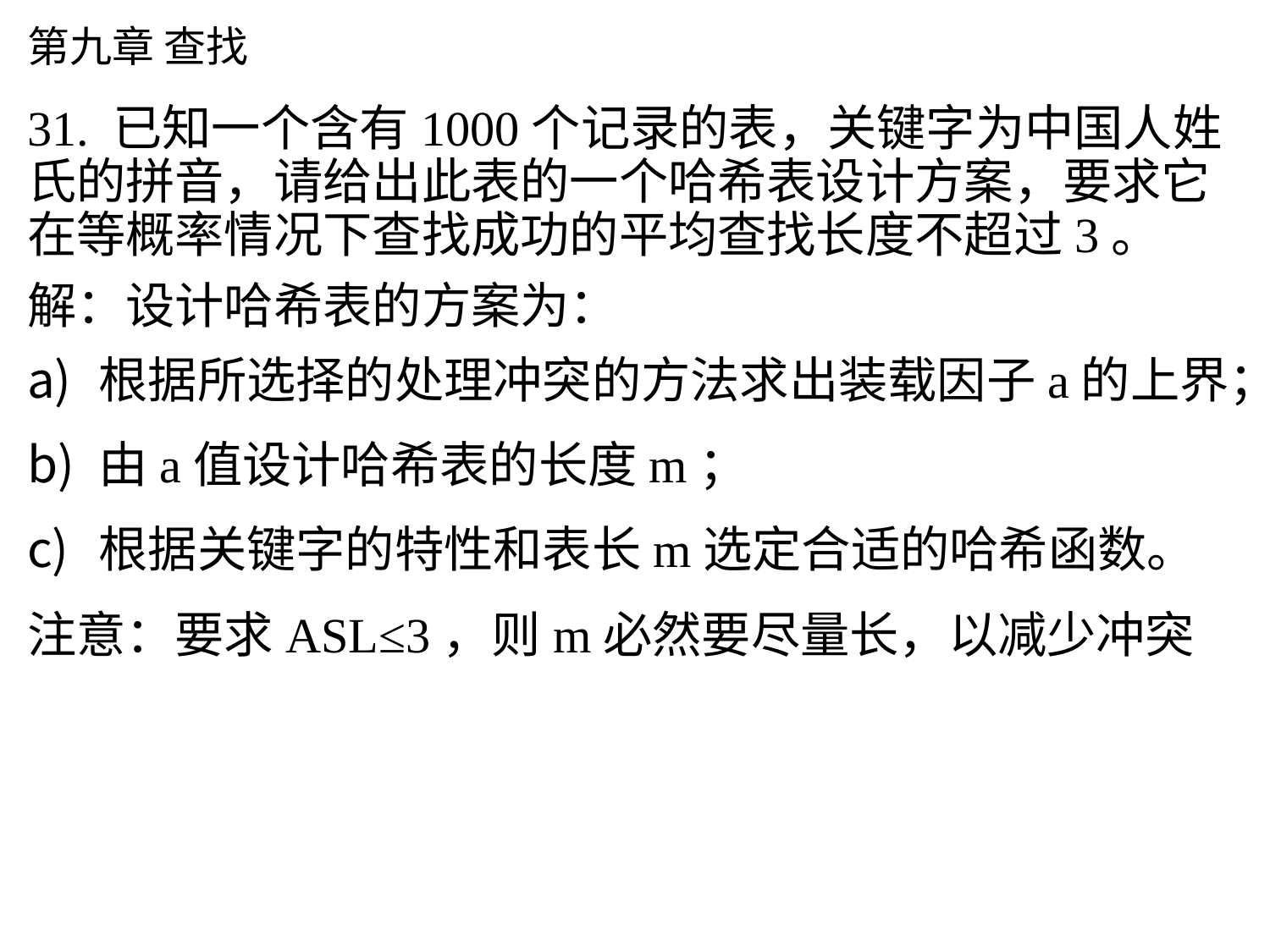

# 第九章 查找
31. 已知一个含有1000个记录的表，关键字为中国人姓氏的拼音，请给出此表的一个哈希表设计方案，要求它在等概率情况下查找成功的平均查找长度不超过3。
解：设计哈希表的方案为：
根据所选择的处理冲突的方法求出装载因子a的上界；
由a值设计哈希表的长度m；
根据关键字的特性和表长m选定合适的哈希函数。
注意：要求ASL≤3，则m必然要尽量长，以减少冲突